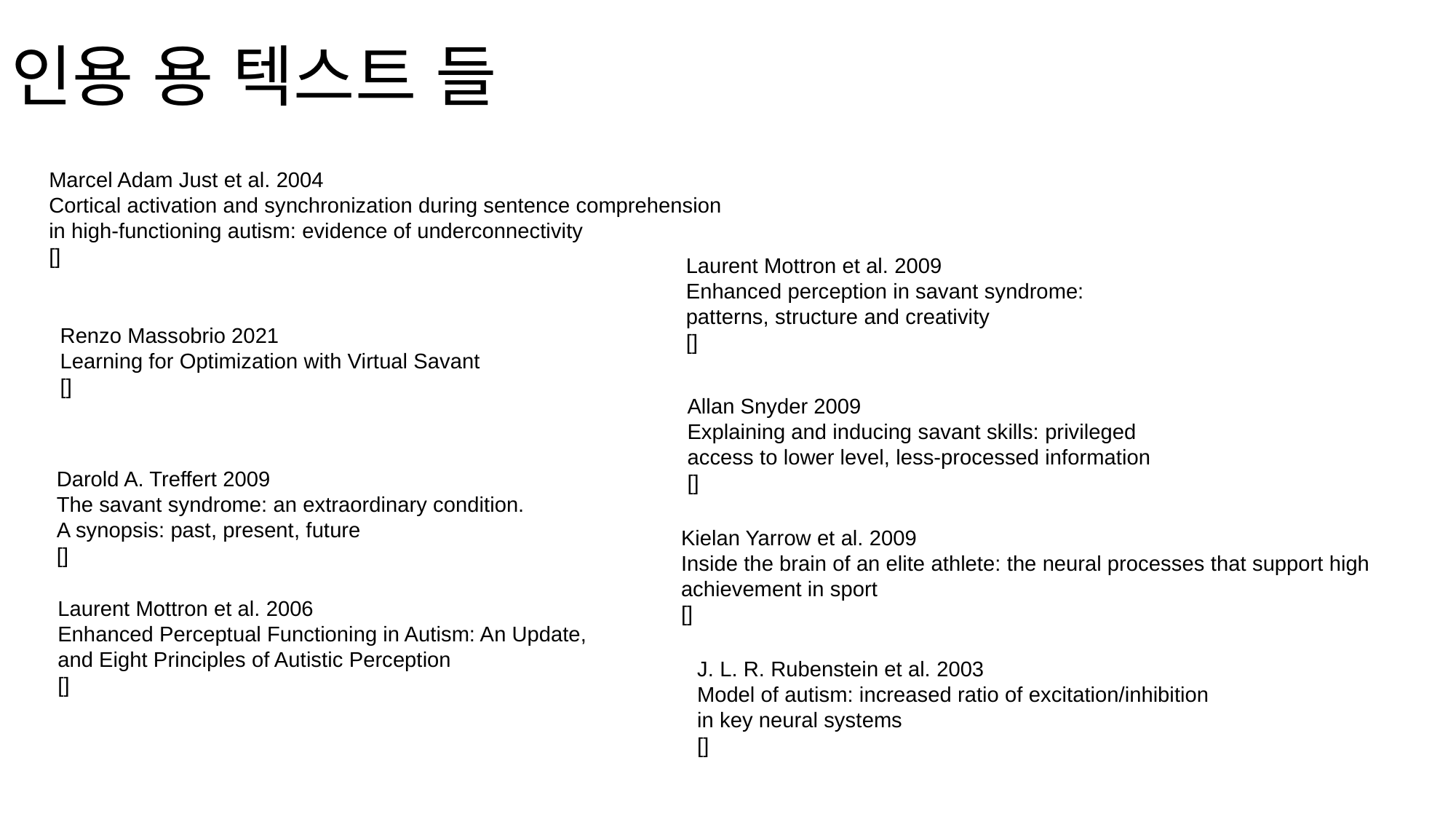

# 인용 용 텍스트 들
Marcel Adam Just et al. 2004
Cortical activation and synchronization during sentence comprehension
in high-functioning autism: evidence of underconnectivity
[]
Laurent Mottron et al. 2009
Enhanced perception in savant syndrome:
patterns, structure and creativity
[]
Renzo Massobrio 2021
Learning for Optimization with Virtual Savant
[]
Allan Snyder 2009
Explaining and inducing savant skills: privileged
access to lower level, less-processed information
[]
Darold A. Treffert 2009
The savant syndrome: an extraordinary condition.
A synopsis: past, present, future
[]
Kielan Yarrow et al. 2009
Inside the brain of an elite athlete: the neural processes that support high achievement in sport
[]
Laurent Mottron et al. 2006
Enhanced Perceptual Functioning in Autism: An Update,
and Eight Principles of Autistic Perception
[]
J. L. R. Rubenstein et al. 2003
Model of autism: increased ratio of excitation/inhibition
in key neural systems
[]